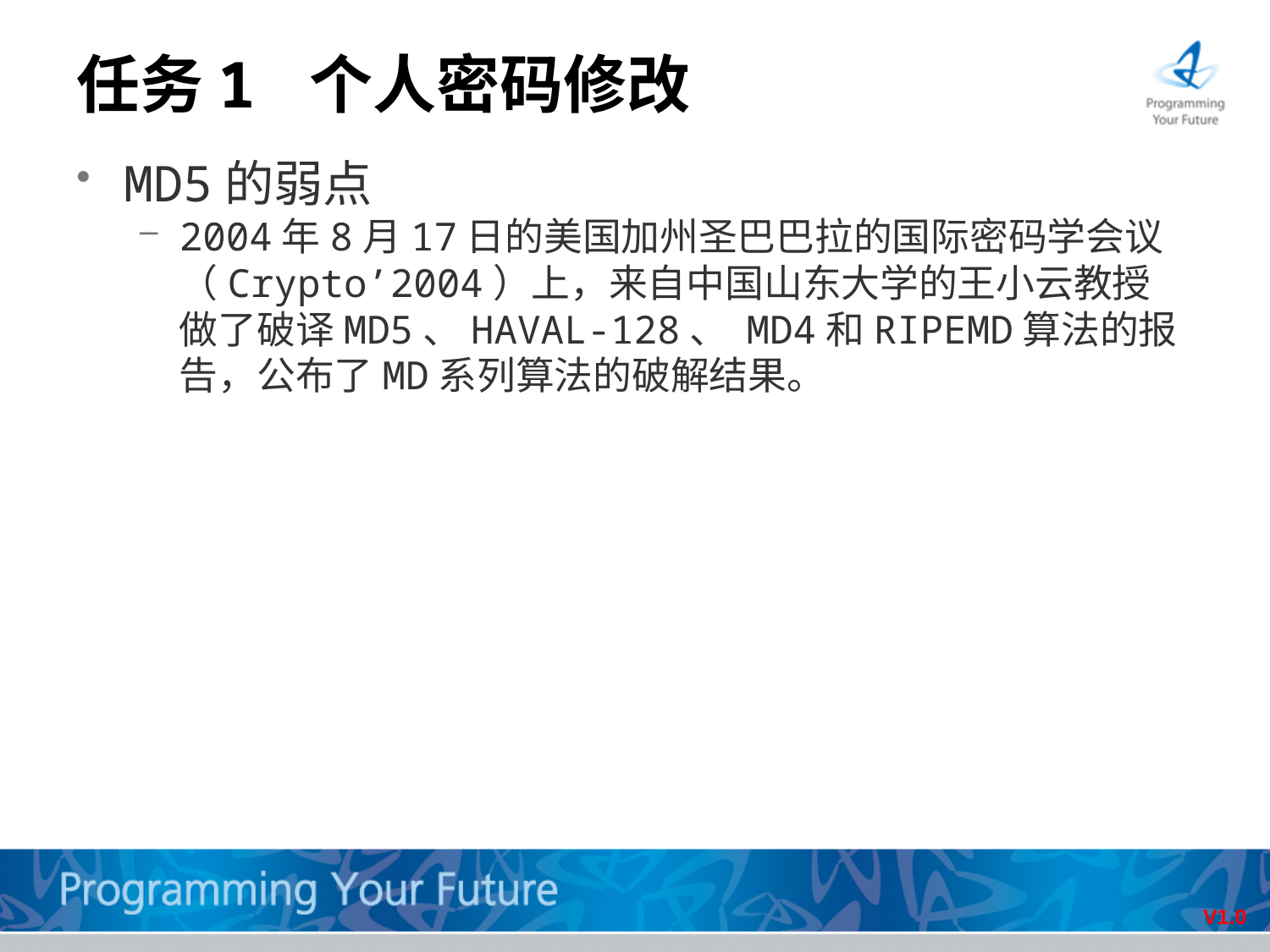

# 任务1 个人密码修改
MD5的弱点
2004年8月17日的美国加州圣巴巴拉的国际密码学会议（Crypto’2004）上，来自中国山东大学的王小云教授做了破译MD5、HAVAL-128、 MD4和RIPEMD算法的报告，公布了MD系列算法的破解结果。